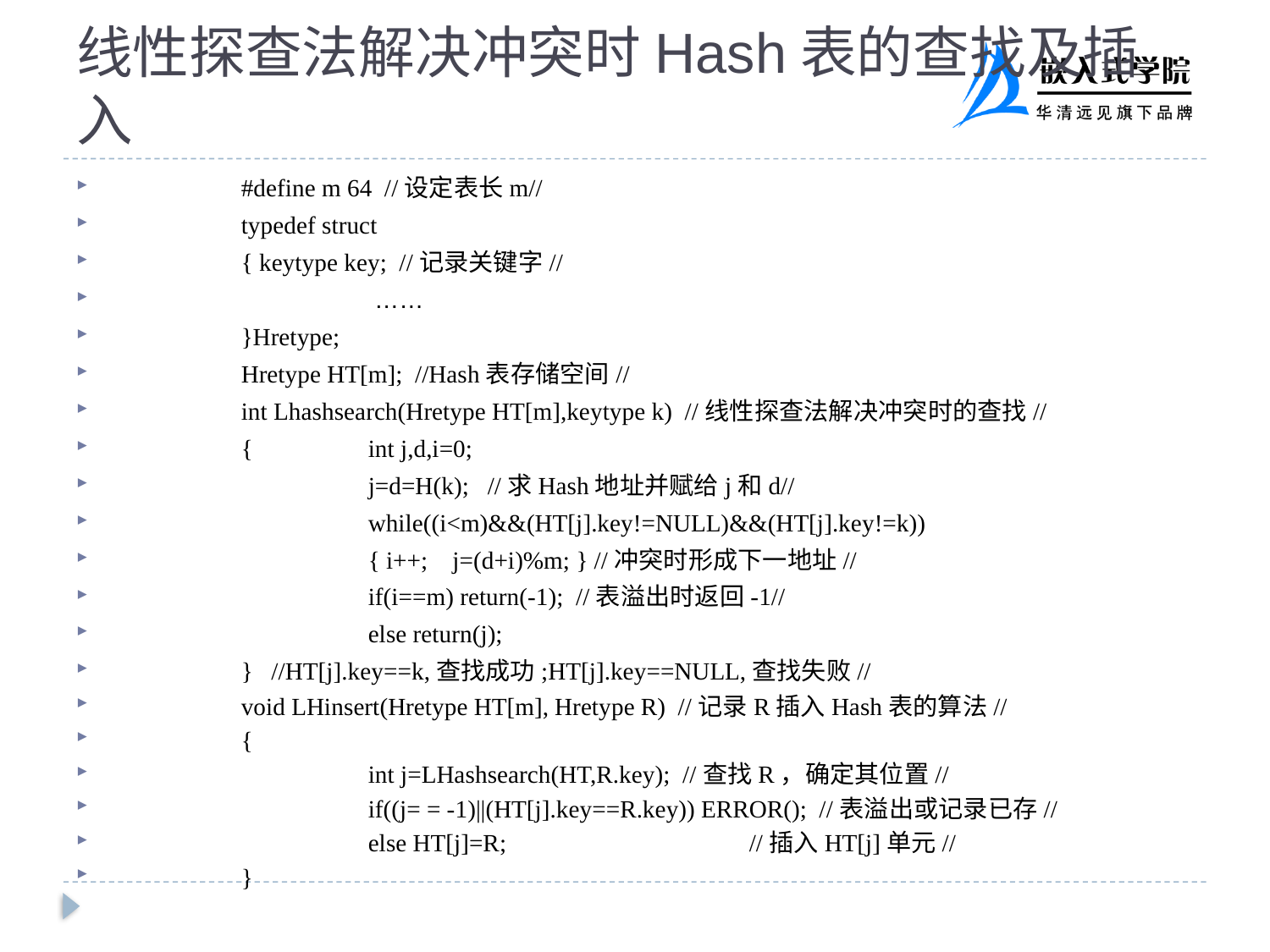

# 线性探查法解决冲突时Hash表的查找及插入
	#define m 64  //设定表长m//
	typedef struct
  	{ keytype key;  //记录关键字//
    		 ……
  	}Hretype;
	Hretype HT[m];  //Hash表存储空间//
	int Lhashsearch(Hretype HT[m],keytype k)  //线性探查法解决冲突时的查找//
	{ 	int j,d,i=0;
   		j=d=H(k);   //求Hash地址并赋给j和d//
   		while((i<m)&&(HT[j].key!=NULL)&&(HT[j].key!=k))
     		{ i++;    j=(d+i)%m; } //冲突时形成下一地址//
   		if(i==m) return(-1);  //表溢出时返回-1//
    		else return(j);
	}   //HT[j].key==k,查找成功;HT[j].key==NULL,查找失败//
	void LHinsert(Hretype HT[m], Hretype R)  //记录R插入Hash表的算法//
	{
		int j=LHashsearch(HT,R.key);  //查找R，确定其位置//
   		if((j= = -1)||(HT[j].key==R.key)) ERROR();  //表溢出或记录已存//
    		else HT[j]=R; 		//插入HT[j]单元//
	}

177